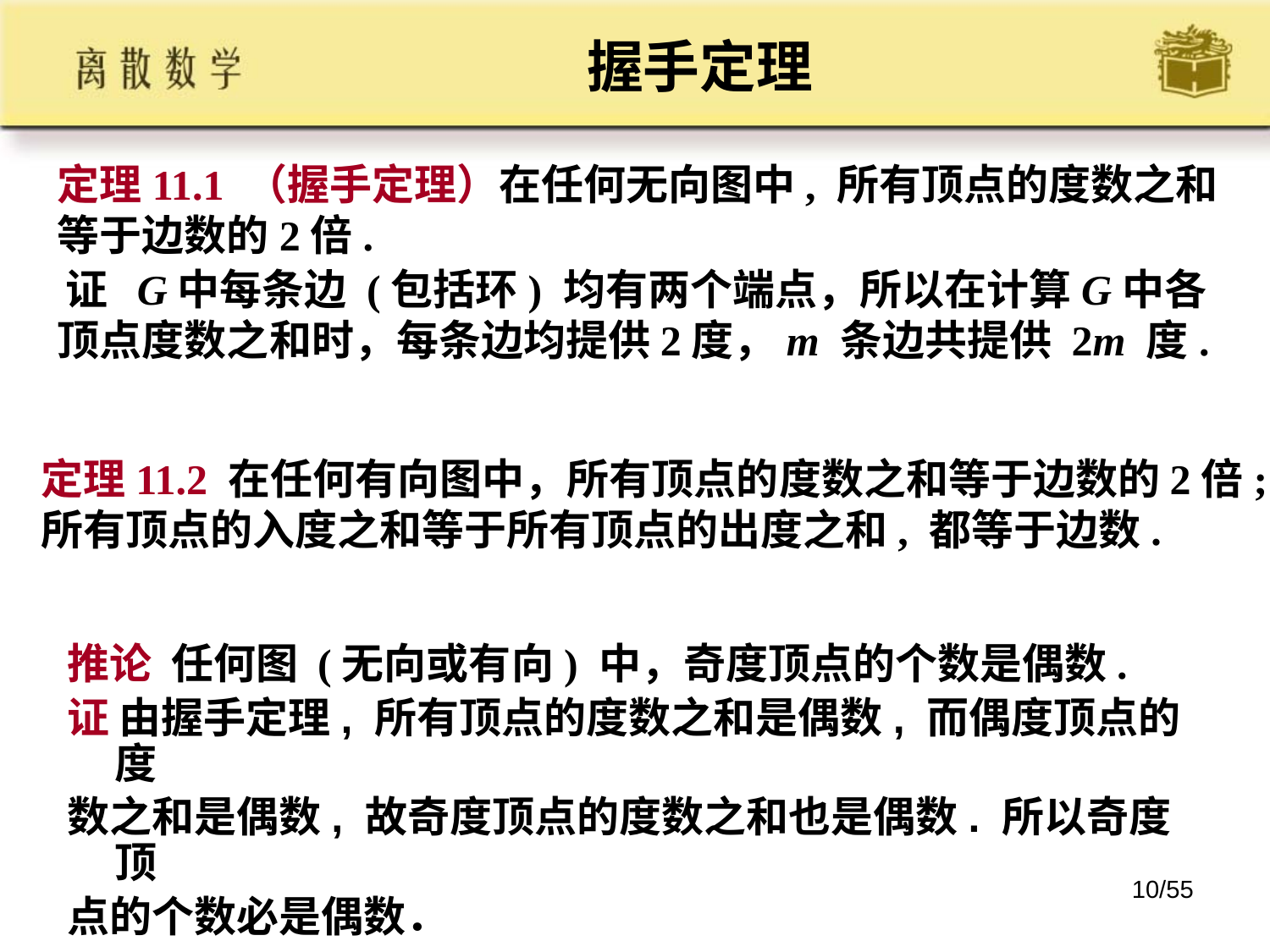

握手定理
定理11.1 （握手定理）在任何无向图中, 所有顶点的度数之和等于边数的2倍.
证  G中每条边 (包括环) 均有两个端点，所以在计算G中各顶点度数之和时，每条边均提供2度，m 条边共提供 2m 度.
定理11.2 在任何有向图中，所有顶点的度数之和等于边数的2倍;
所有顶点的入度之和等于所有顶点的出度之和, 都等于边数.
推论  任何图 (无向或有向) 中，奇度顶点的个数是偶数.
证 由握手定理, 所有顶点的度数之和是偶数, 而偶度顶点的度
数之和是偶数, 故奇度顶点的度数之和也是偶数. 所以奇度顶
点的个数必是偶数．
10/55